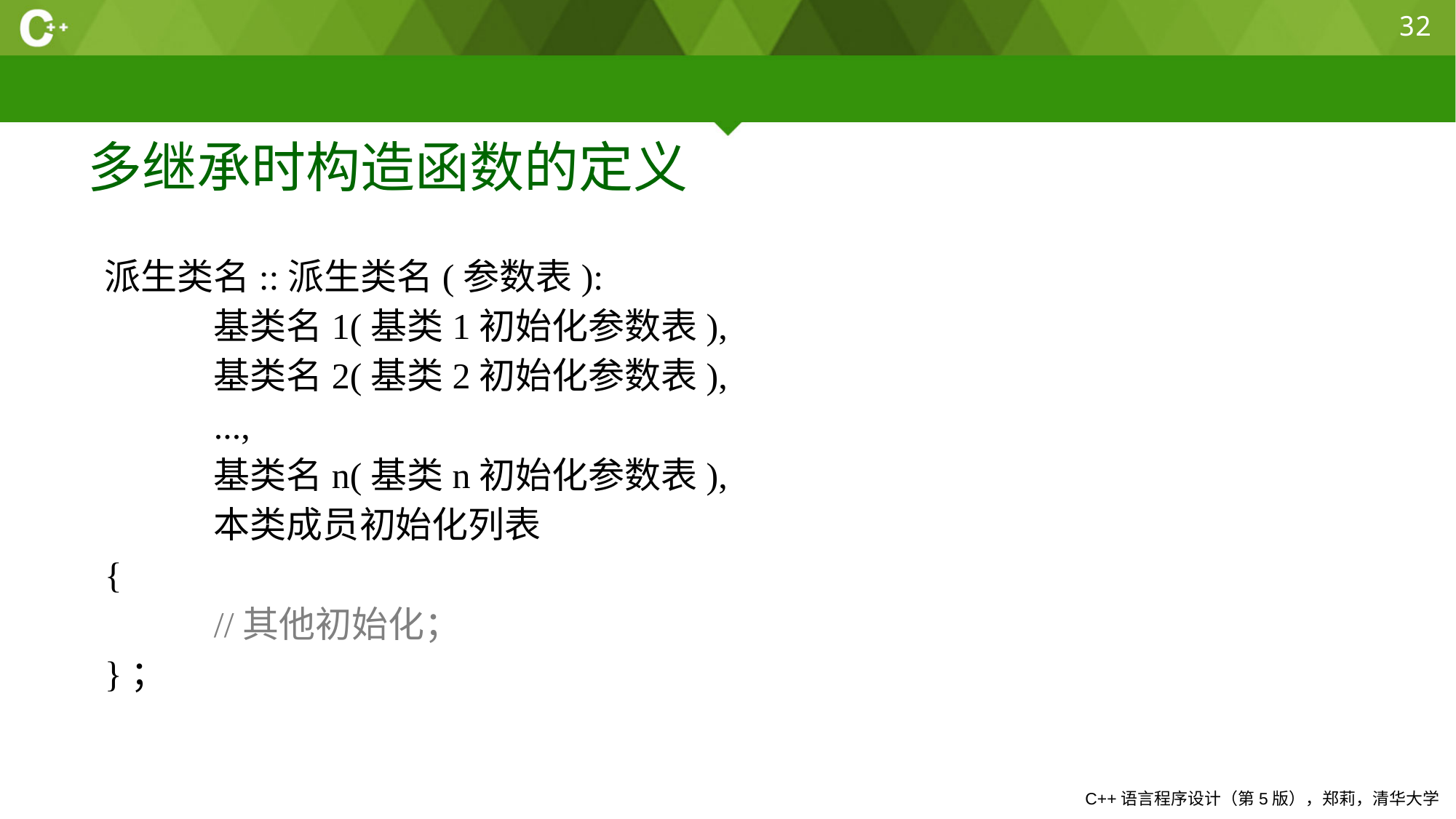

32
# 多继承时构造函数的定义
派生类名::派生类名(参数表):
	基类名1(基类1初始化参数表),
	基类名2(基类2初始化参数表),
	...,
	基类名n(基类n初始化参数表),
	本类成员初始化列表
{
	//其他初始化；
}；